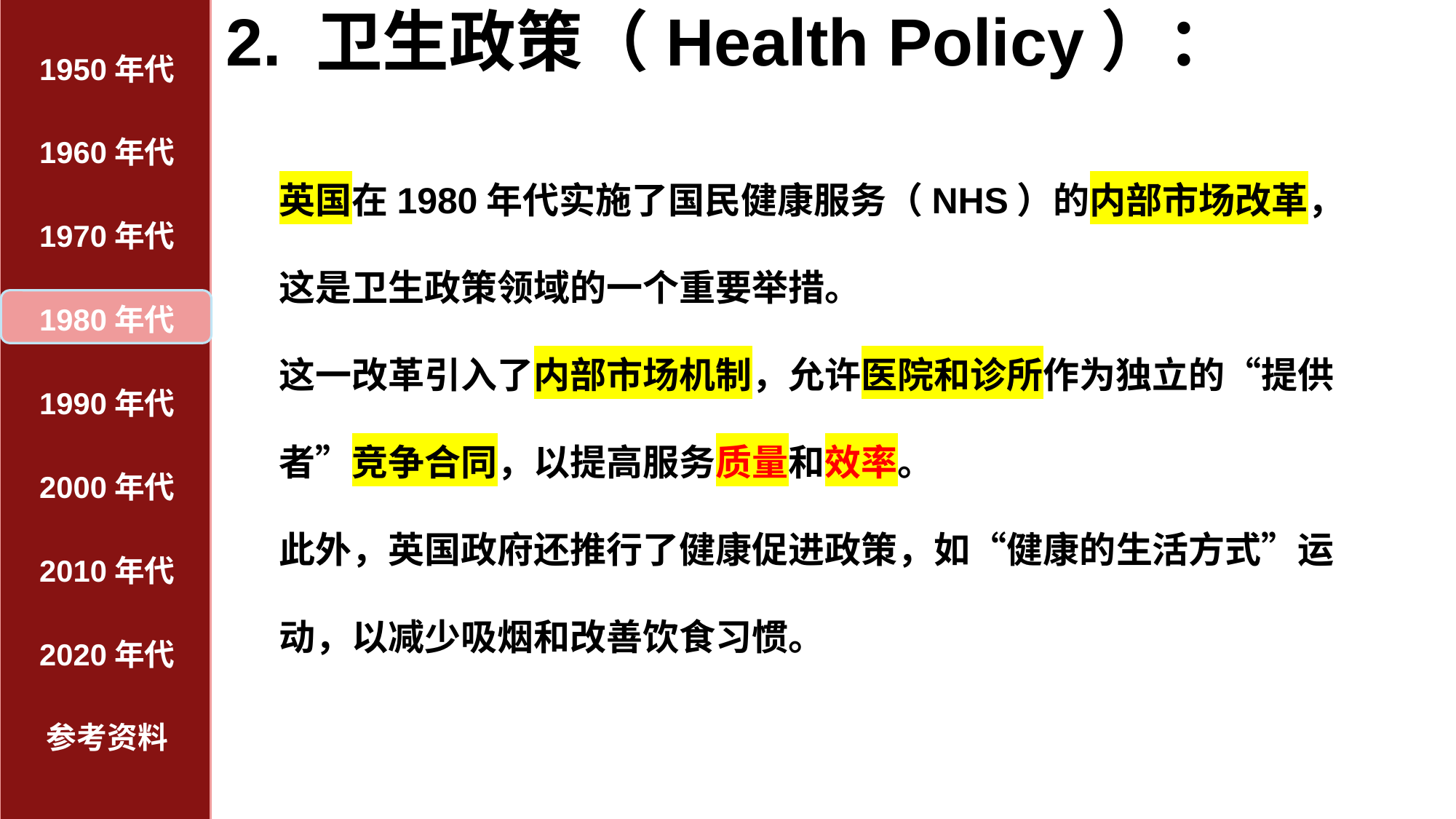

# 2. 卫生政策（Health Policy）：

1950年代
1960年代
英国在1980年代实施了国民健康服务（NHS）的内部市场改革，这是卫生政策领域的一个重要举措。
这一改革引入了内部市场机制，允许医院和诊所作为独立的“提供者”竞争合同，以提高服务质量和效率。
此外，英国政府还推行了健康促进政策，如“健康的生活方式”运动，以减少吸烟和改善饮食习惯。
1970年代

1980年代

1990年代

2000年代
2010年代
2020年代
参考资料